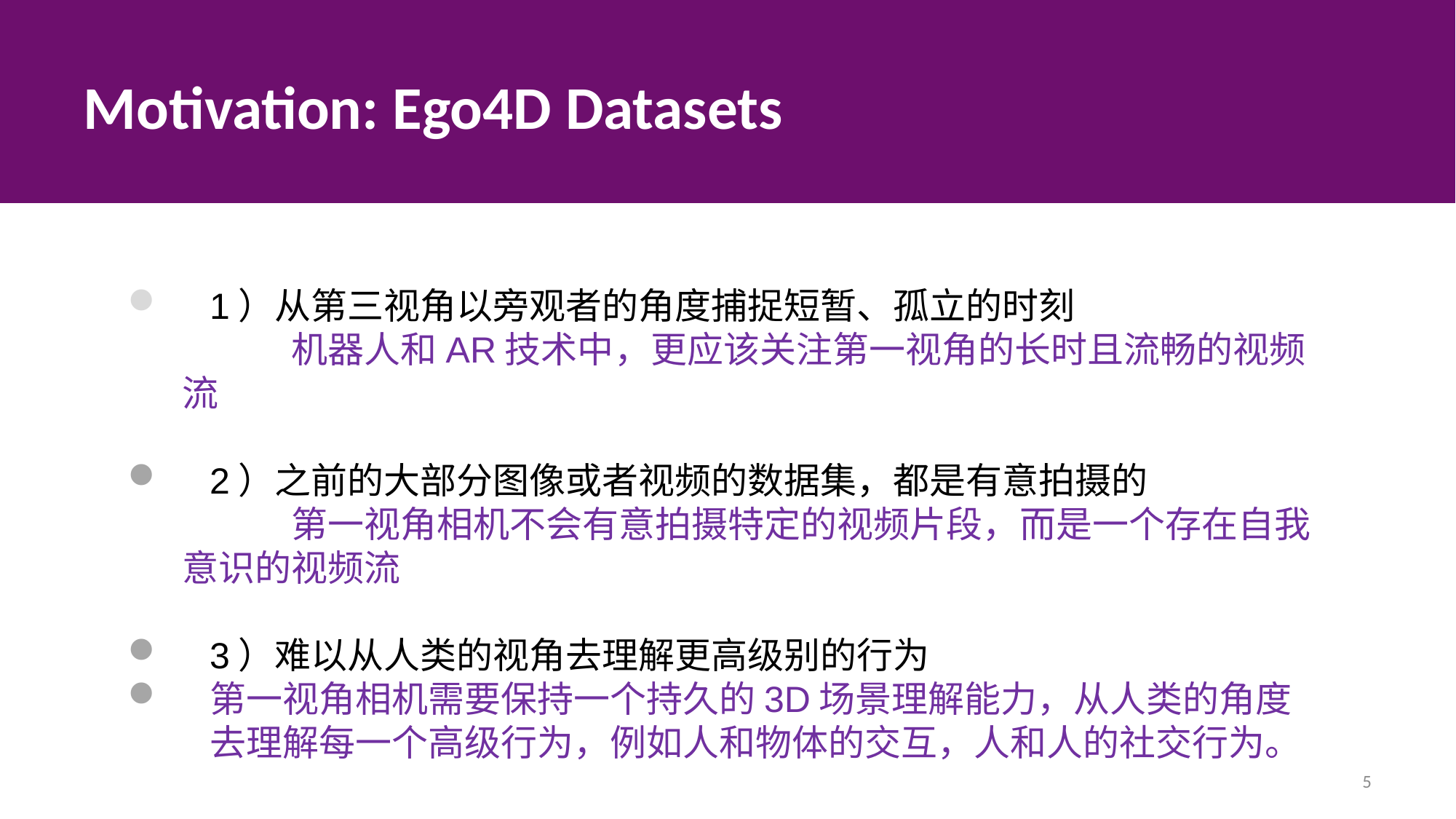

# Motivation: Ego4D Datasets
1）从第三视角以旁观者的角度捕捉短暂、孤立的时刻
	机器人和AR技术中，更应该关注第一视角的长时且流畅的视频流

2）之前的大部分图像或者视频的数据集，都是有意拍摄的
	第一视角相机不会有意拍摄特定的视频片段，而是一个存在自我意识的视频流

3）难以从人类的视角去理解更高级别的行为
第一视角相机需要保持一个持久的3D场景理解能力，从人类的角度去理解每一个高级行为，例如人和物体的交互，人和人的社交行为。

5